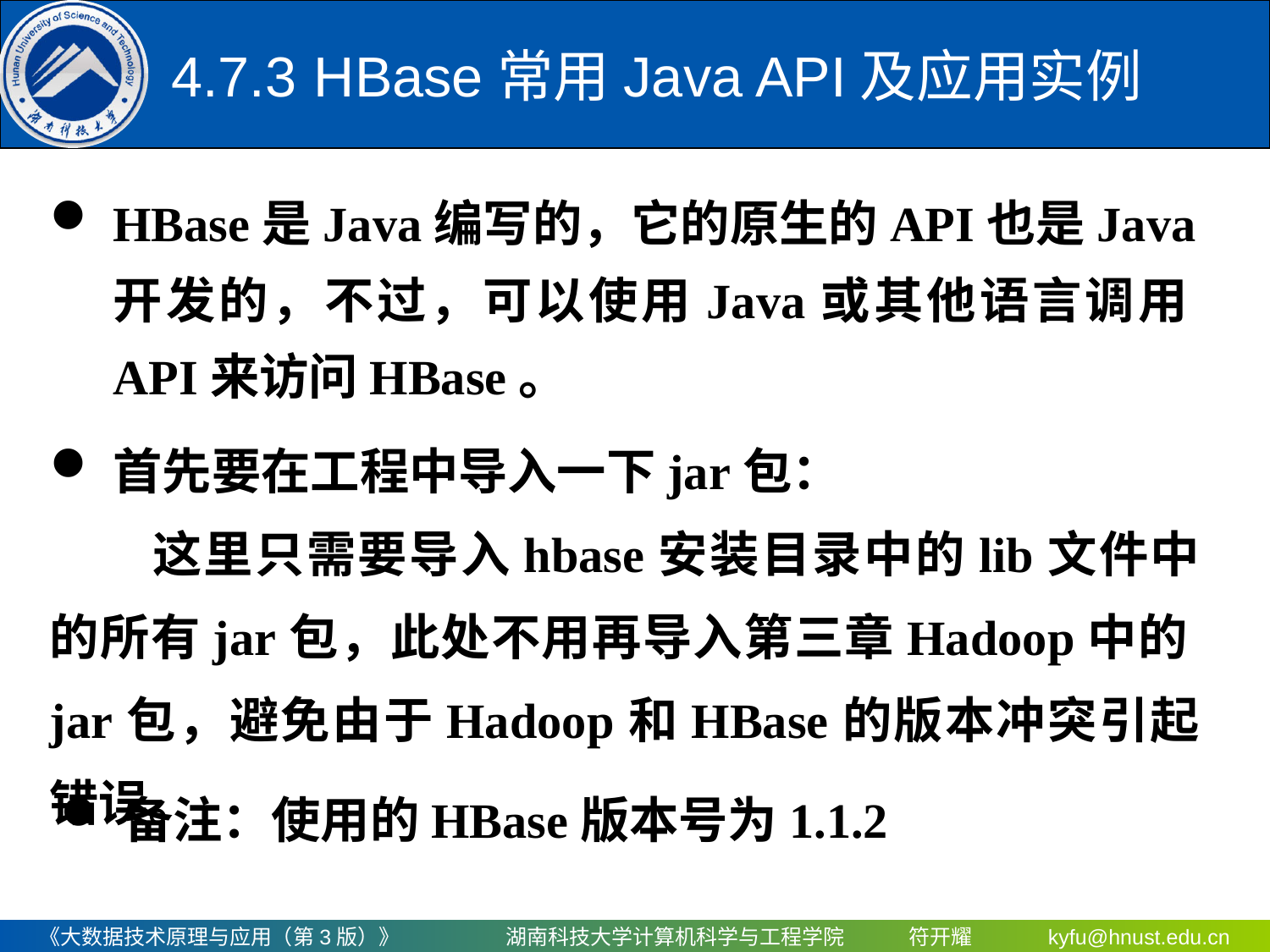

# 4.7.3	 HBase常用Java API及应用实例
HBase是Java编写的，它的原生的API也是Java开发的，不过，可以使用Java或其他语言调用API来访问HBase。
首先要在工程中导入一下jar包：
　　这里只需要导入hbase安装目录中的lib文件中的所有jar包，此处不用再导入第三章Hadoop中的jar包，避免由于Hadoop和HBase的版本冲突引起错误。
备注：使用的HBase版本号为1.1.2